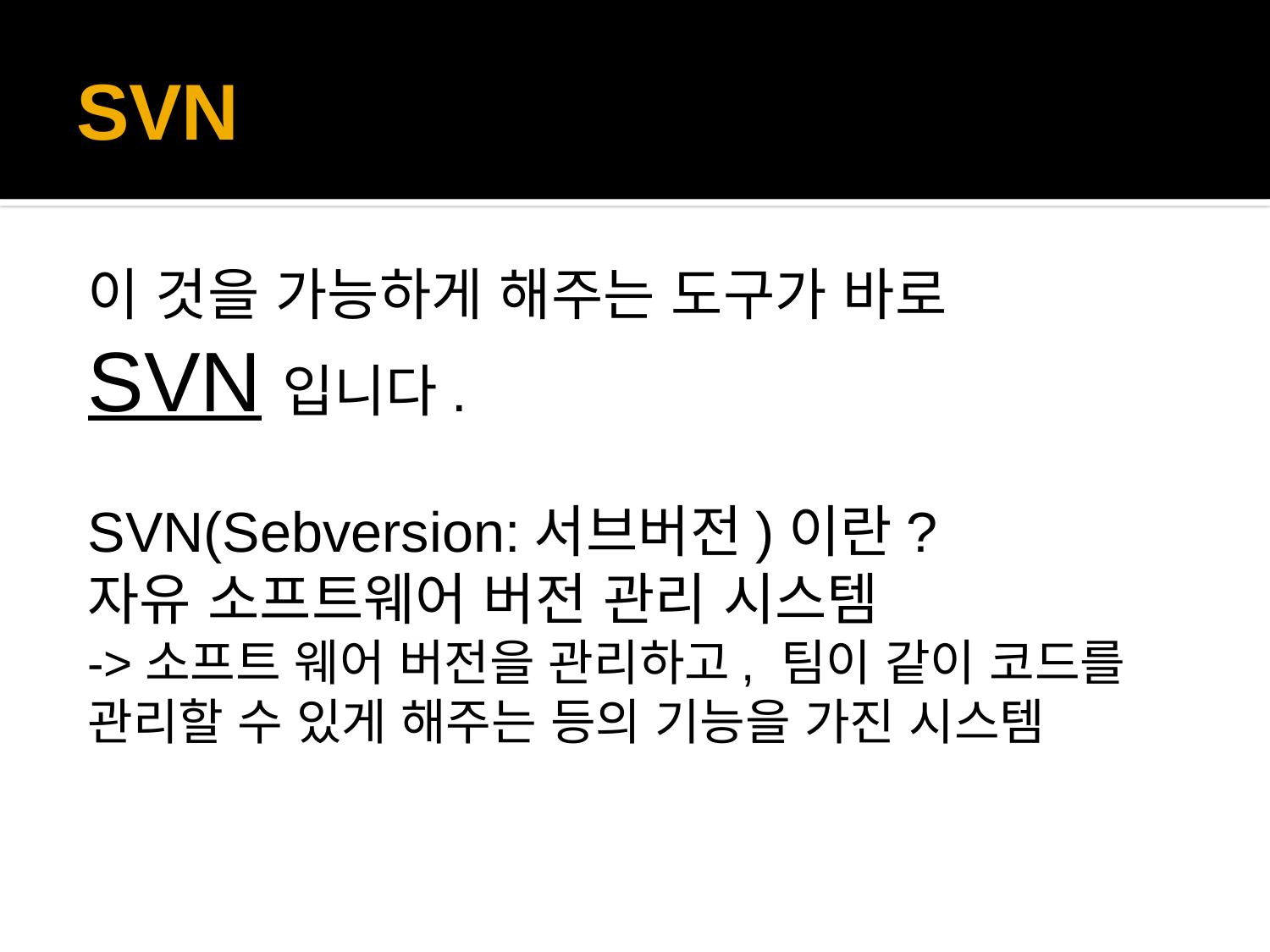

# SVN
이 것을 가능하게 해주는 도구가 바로
SVN입니다.

SVN(Sebversion:서브버전)이란?
자유 소프트웨어 버전 관리 시스템
->소프트 웨어 버전을 관리하고, 팀이 같이 코드를
관리할 수 있게 해주는 등의 기능을 가진 시스템